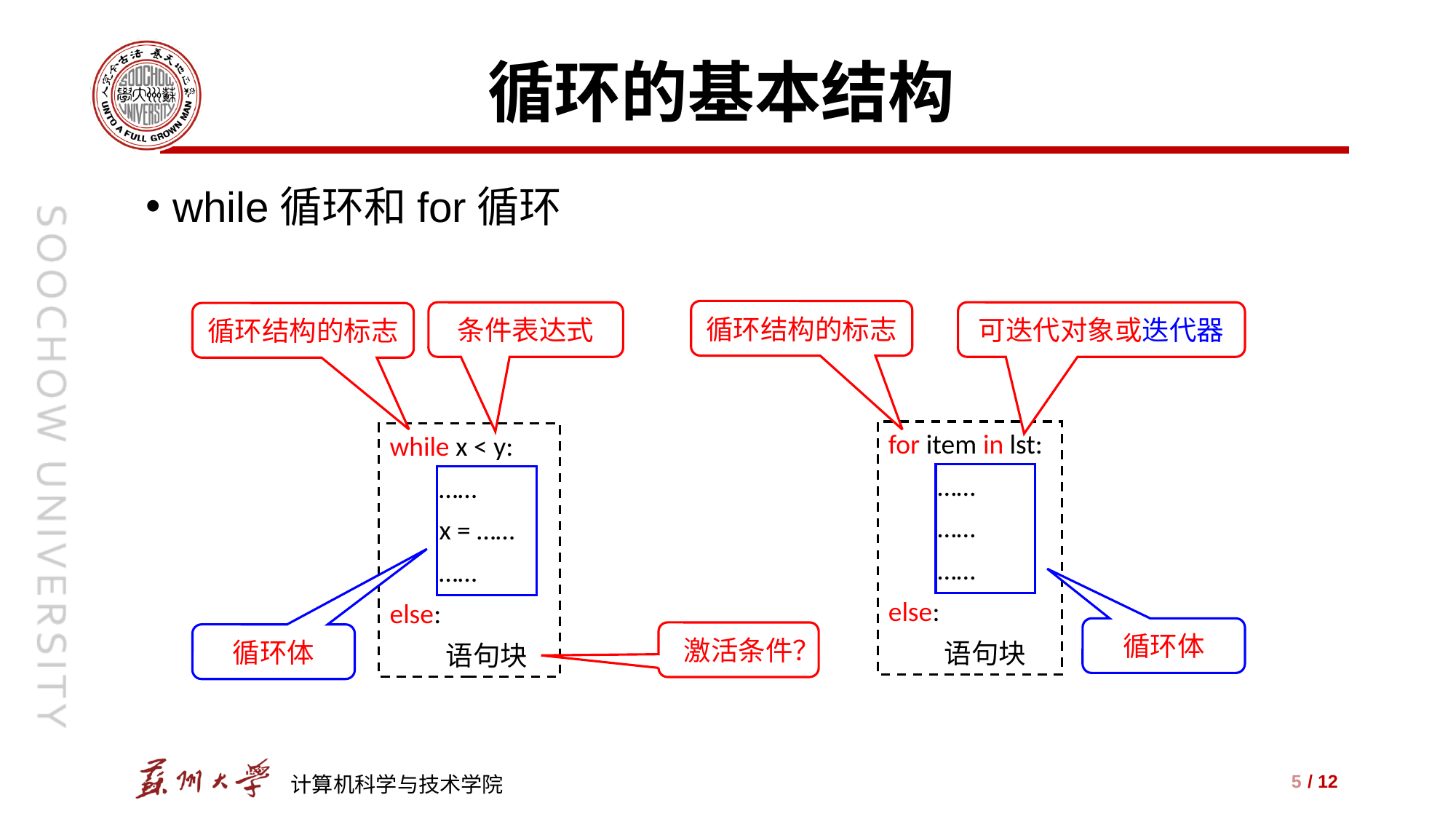

# 循环的基本结构
while循环和for循环
循环结构的标志
可迭代对象或迭代器
for item in lst:
        ……
        ……
        ……
else:
        语句块

循环体
条件表达式
循环结构的标志
while x < y:
        ……
        x = ……
        ……
else:
        语句块

激活条件？
循环体
5